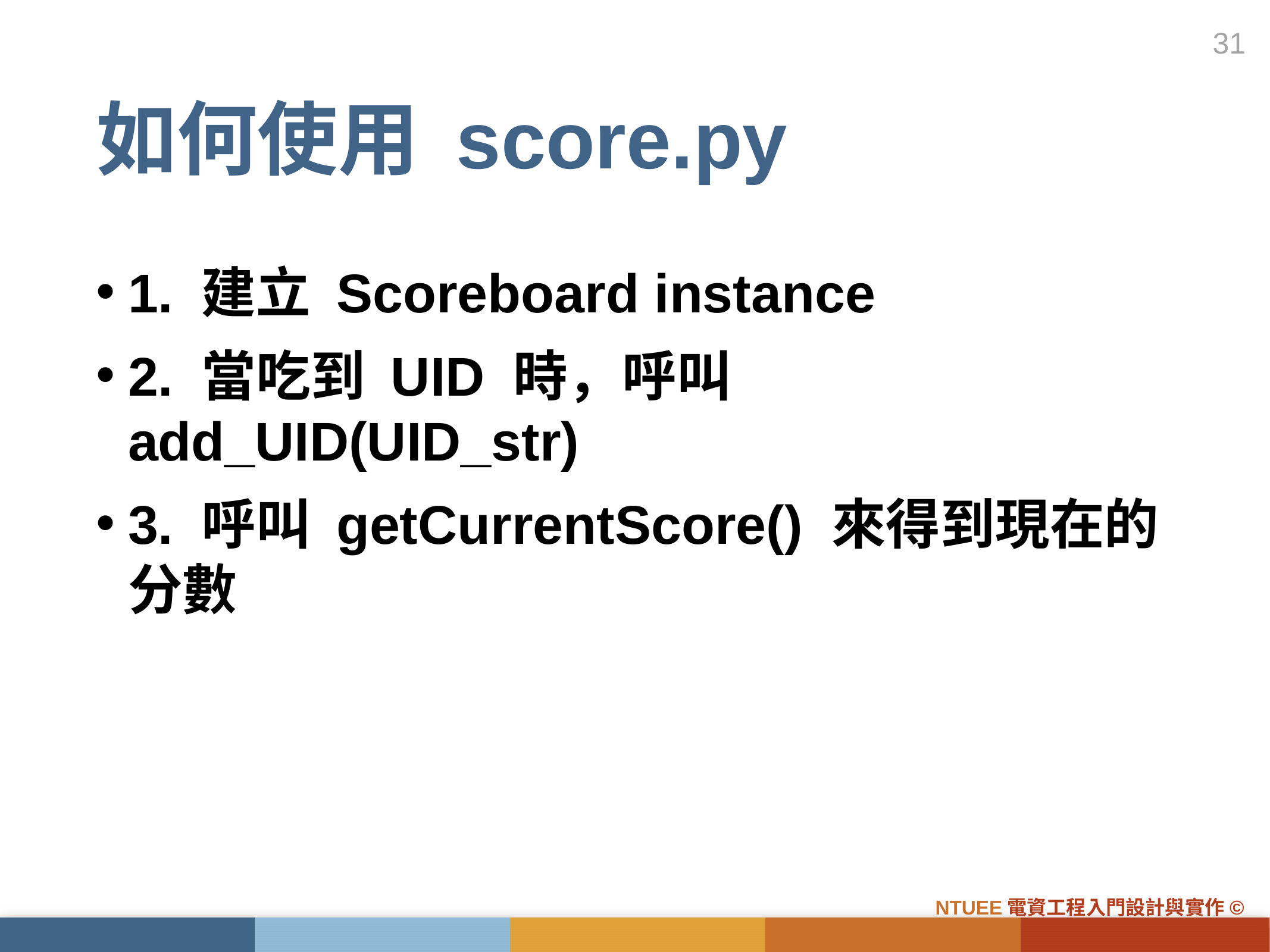

31
# 如何使用 score.py
1. 建立 Scoreboard instance
2. 當吃到 UID 時，呼叫 add_UID(UID_str)
3. 呼叫 getCurrentScore() 來得到現在的分數